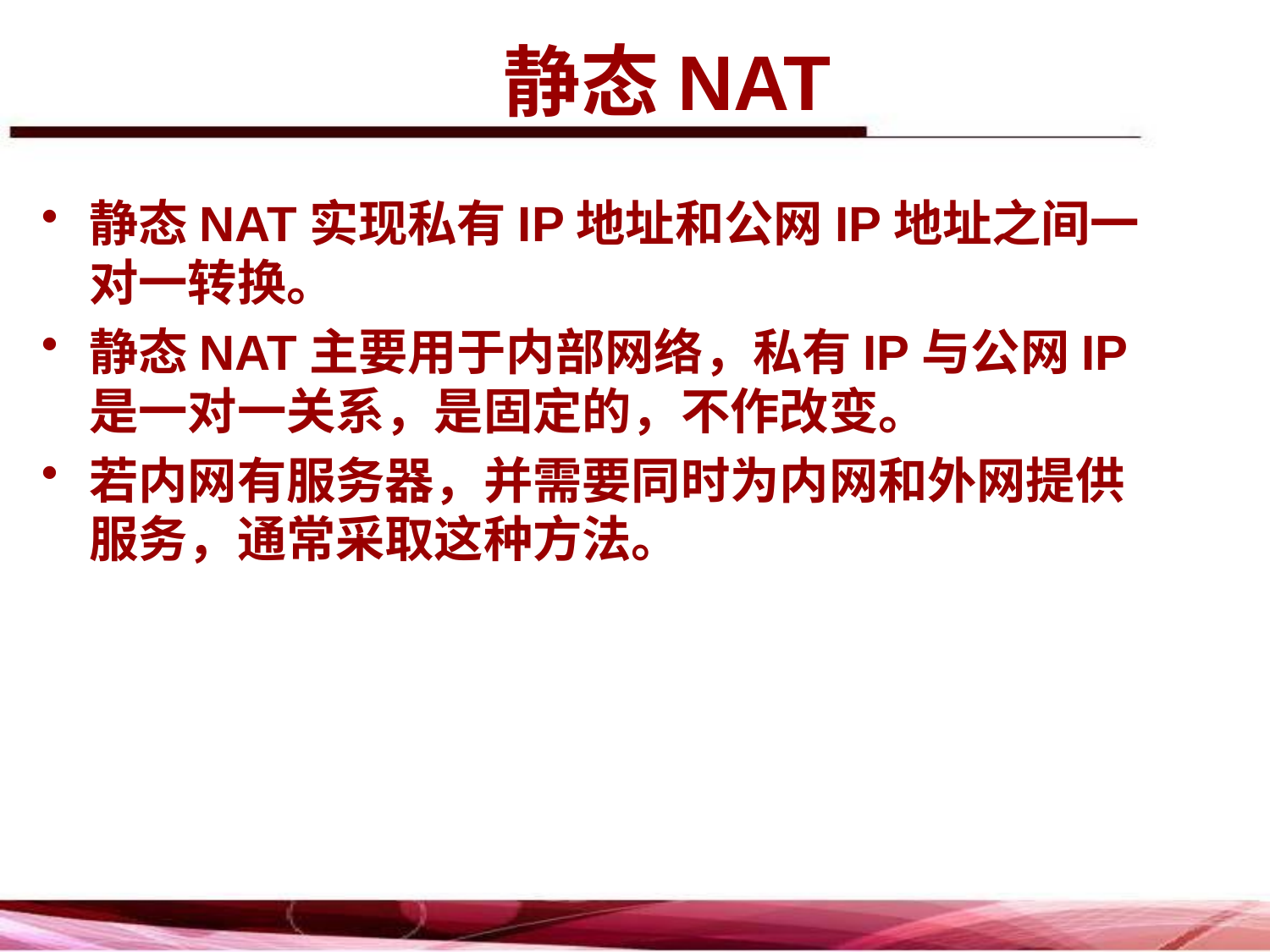

静态NAT
静态NAT实现私有IP地址和公网IP地址之间一对一转换。
静态NAT主要用于内部网络，私有IP与公网IP是一对一关系，是固定的，不作改变。
若内网有服务器，并需要同时为内网和外网提供服务，通常采取这种方法。